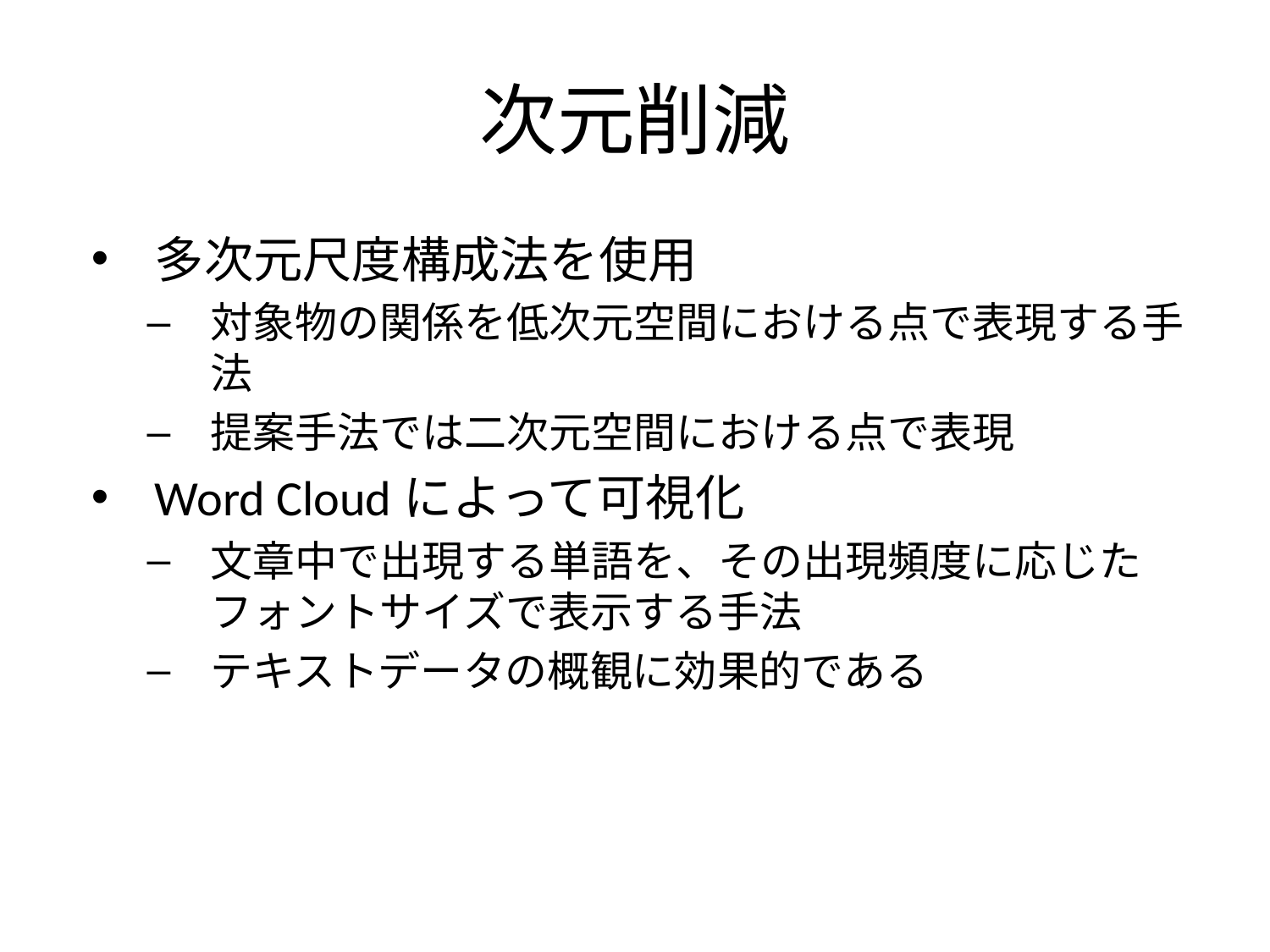

# 次元削減
多次元尺度構成法を使用
対象物の関係を低次元空間における点で表現する手法
提案手法では二次元空間における点で表現
Word Cloudによって可視化
文章中で出現する単語を、その出現頻度に応じたフォントサイズで表示する手法
テキストデータの概観に効果的である